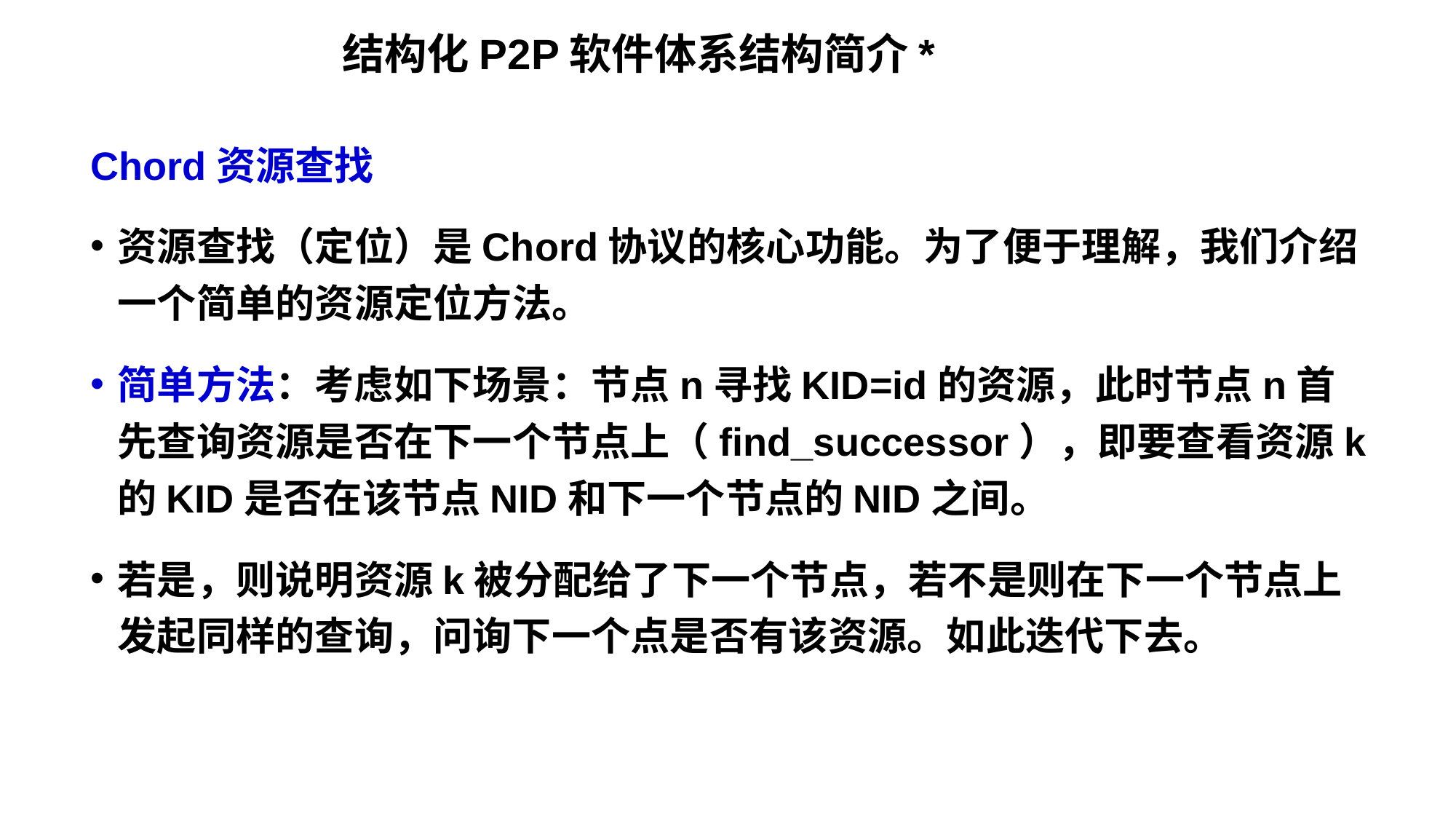

# 结构化P2P软件体系结构简介*
Chord资源查找
资源查找（定位）是Chord协议的核心功能。为了便于理解，我们介绍一个简单的资源定位方法。
简单方法：考虑如下场景：节点n寻找KID=id的资源，此时节点n首先查询资源是否在下一个节点上（find_successor），即要查看资源k的KID是否在该节点NID和下一个节点的NID之间。
若是，则说明资源k被分配给了下一个节点，若不是则在下一个节点上发起同样的查询，问询下一个点是否有该资源。如此迭代下去。